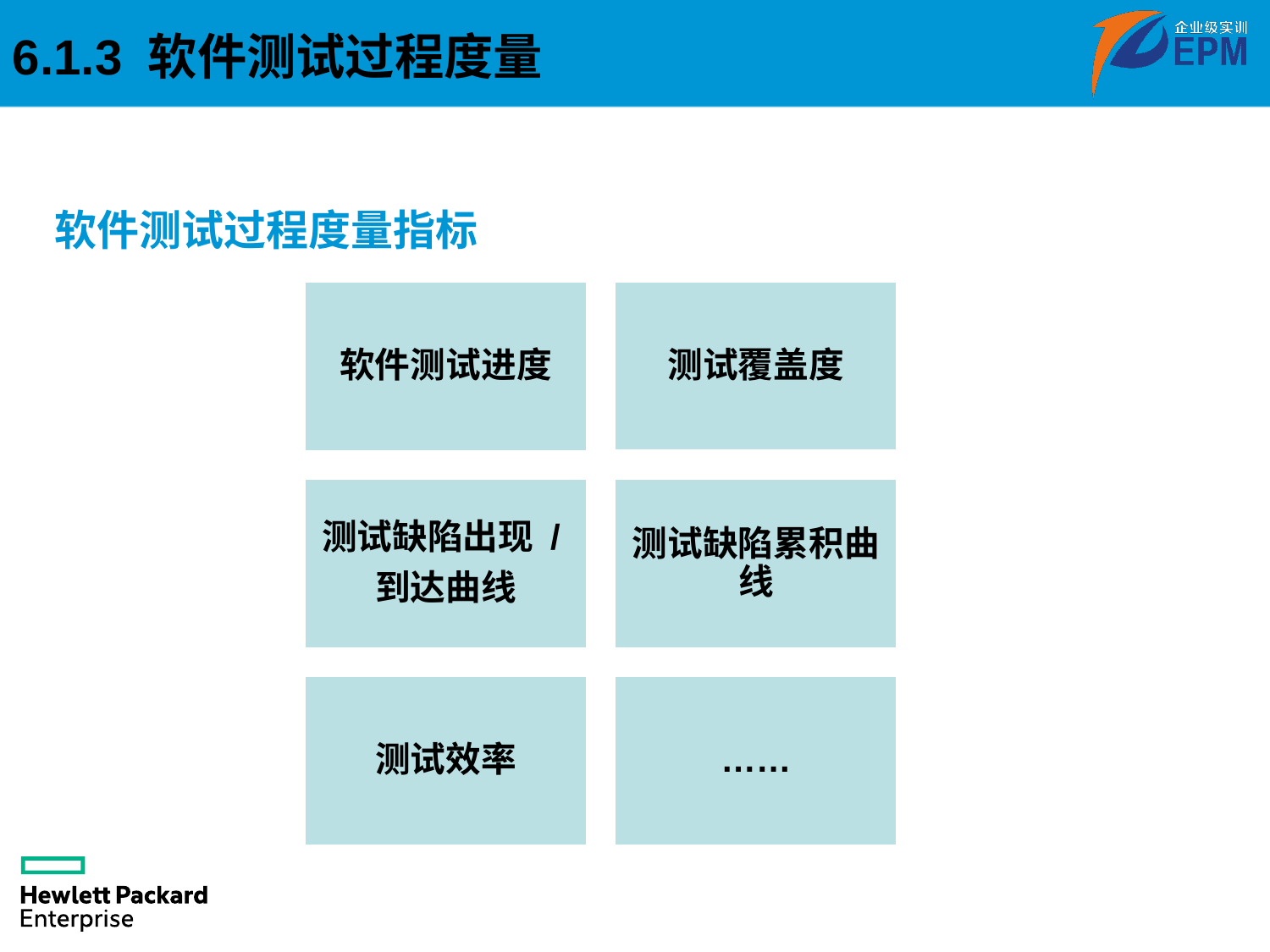

6.1.3 软件测试过程度量
软件测试过程度量指标
软件测试进度
测试覆盖度
测试缺陷出现 /
到达曲线
测试缺陷累积曲线
测试效率
……